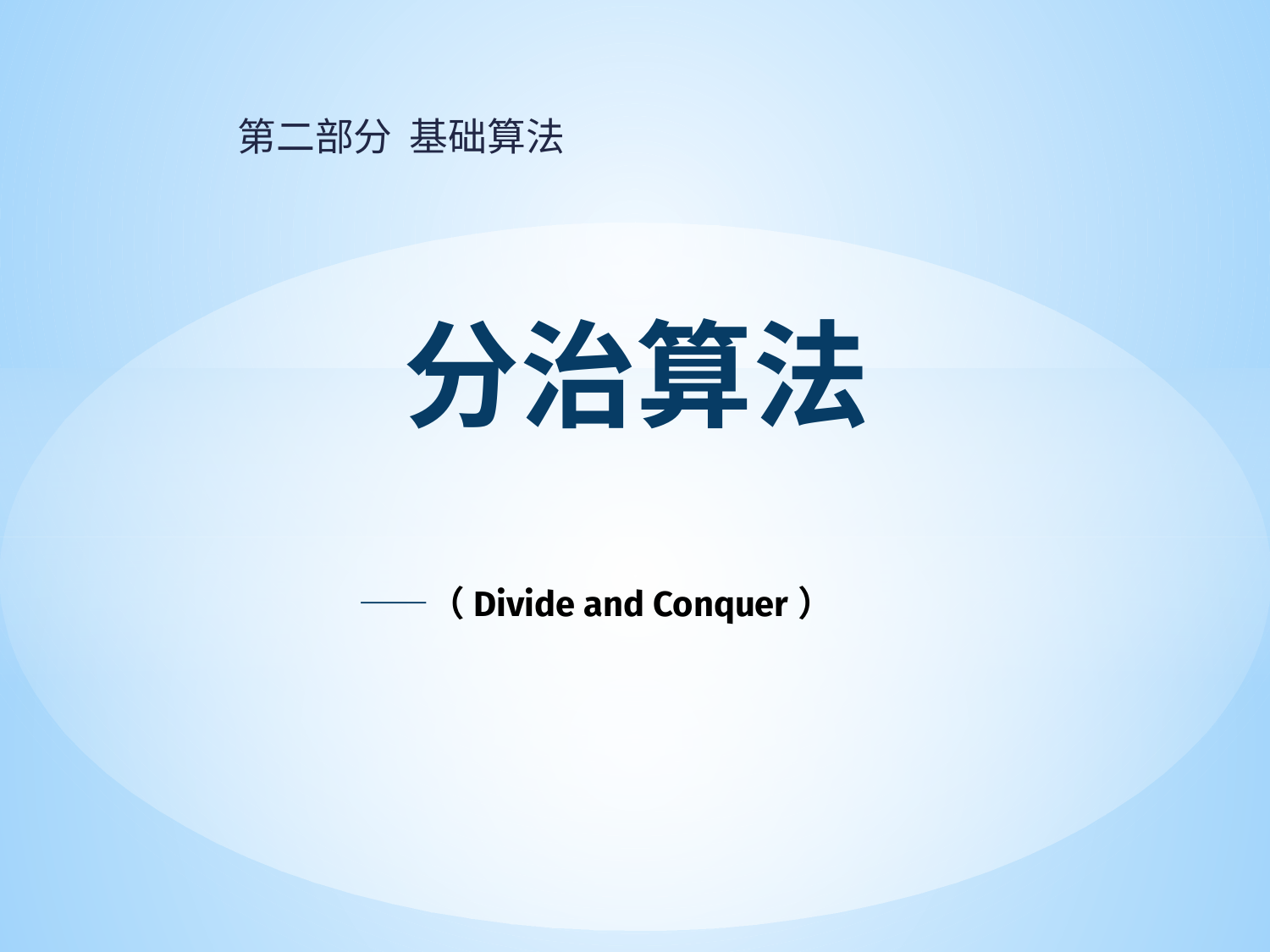

第二部分  基础算法
# 分治算法 ——（Divide and Conquer）